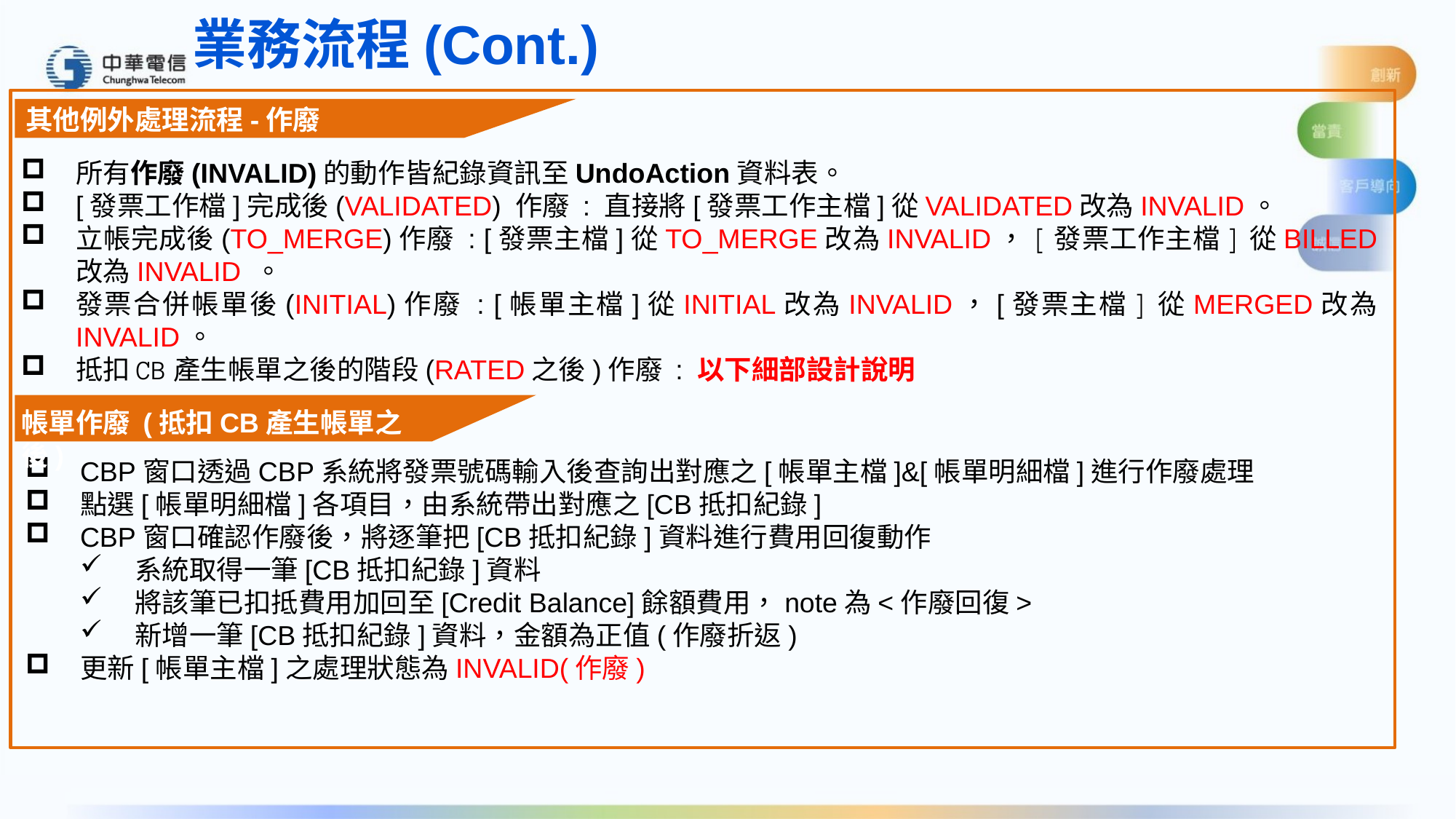

業務流程(Cont.)

其他例外處理流程-作廢
所有作廢(INVALID)的動作皆紀錄資訊至UndoAction資料表。
[發票工作檔]完成後(VALIDATED) 作廢 : 直接將[發票工作主檔]從VALIDATED改為INVALID。
立帳完成後(TO_MERGE)作廢 : [發票主檔]從TO_MERGE改為INVALID，[發票工作主檔]從BILLED改為INVALID 。
發票合併帳單後(INITIAL)作廢 : [帳單主檔]從INITIAL改為INVALID，[發票主檔]從MERGED改為INVALID。
抵扣CB產生帳單之後的階段(RATED之後)作廢 : 以下細部設計說明

帳單作廢 (抵扣CB產生帳單之後)
CBP窗口透過CBP系統將發票號碼輸入後查詢出對應之[帳單主檔]&[帳單明細檔]進行作廢處理
點選[帳單明細檔]各項目，由系統帶出對應之[CB抵扣紀錄]
CBP窗口確認作廢後，將逐筆把[CB抵扣紀錄]資料進行費用回復動作
系統取得一筆[CB抵扣紀錄]資料
將該筆已扣抵費用加回至[Credit Balance]餘額費用，note為<作廢回復>
新增一筆[CB抵扣紀錄]資料，金額為正值(作廢折返)
更新[帳單主檔]之處理狀態為INVALID(作廢)